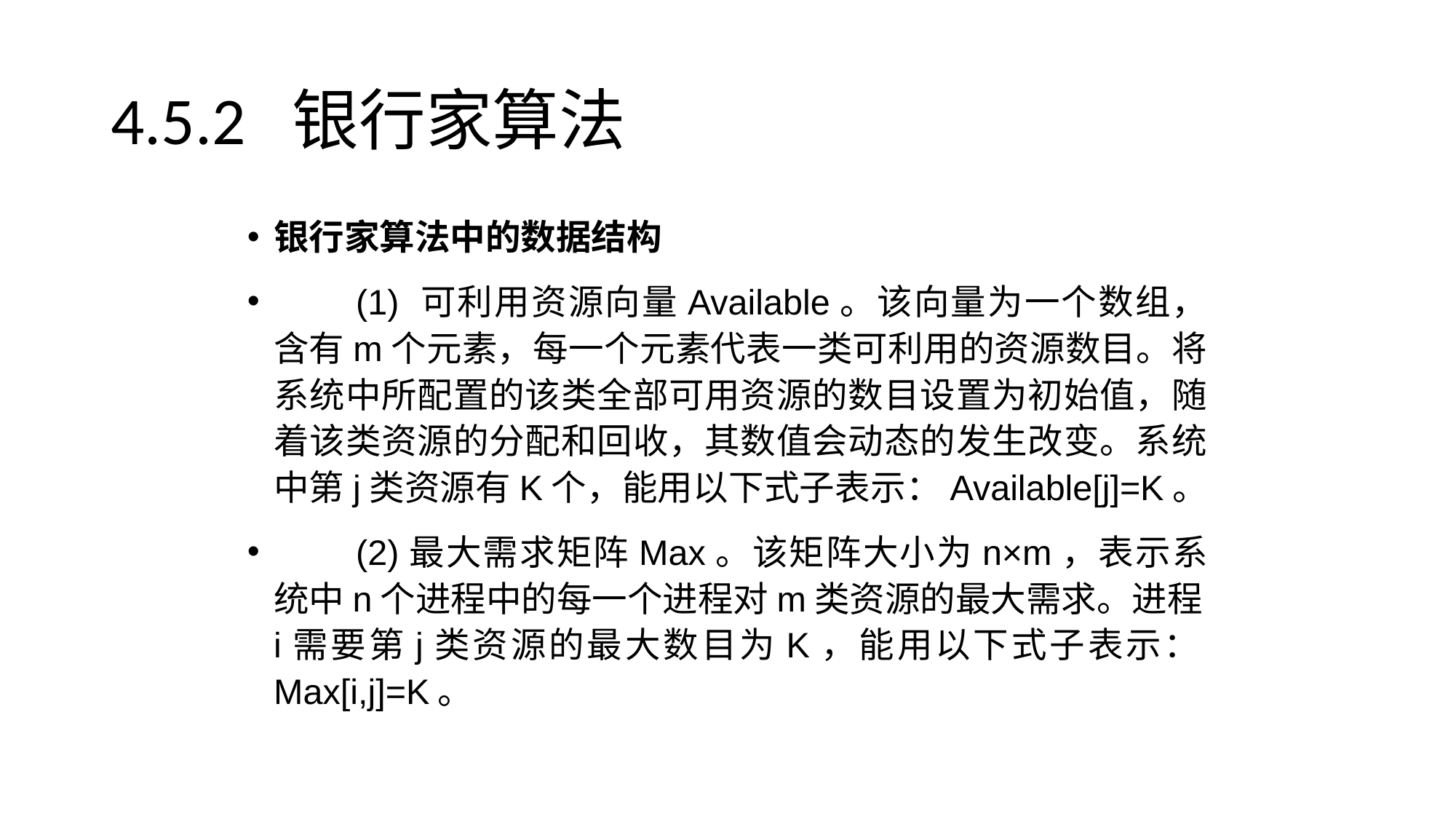

4.5.2  银行家算法
银行家算法中的数据结构
　　(1) 可利用资源向量Available。该向量为一个数组，含有m个元素，每一个元素代表一类可利用的资源数目。将系统中所配置的该类全部可用资源的数目设置为初始值，随着该类资源的分配和回收，其数值会动态的发生改变。系统中第j类资源有K个，能用以下式子表示：Available[j]=K。
　　(2)最大需求矩阵Max。该矩阵大小为n×m，表示系统中n个进程中的每一个进程对m类资源的最大需求。进程i需要第j类资源的最大数目为K，能用以下式子表示：Max[i,j]=K。
5